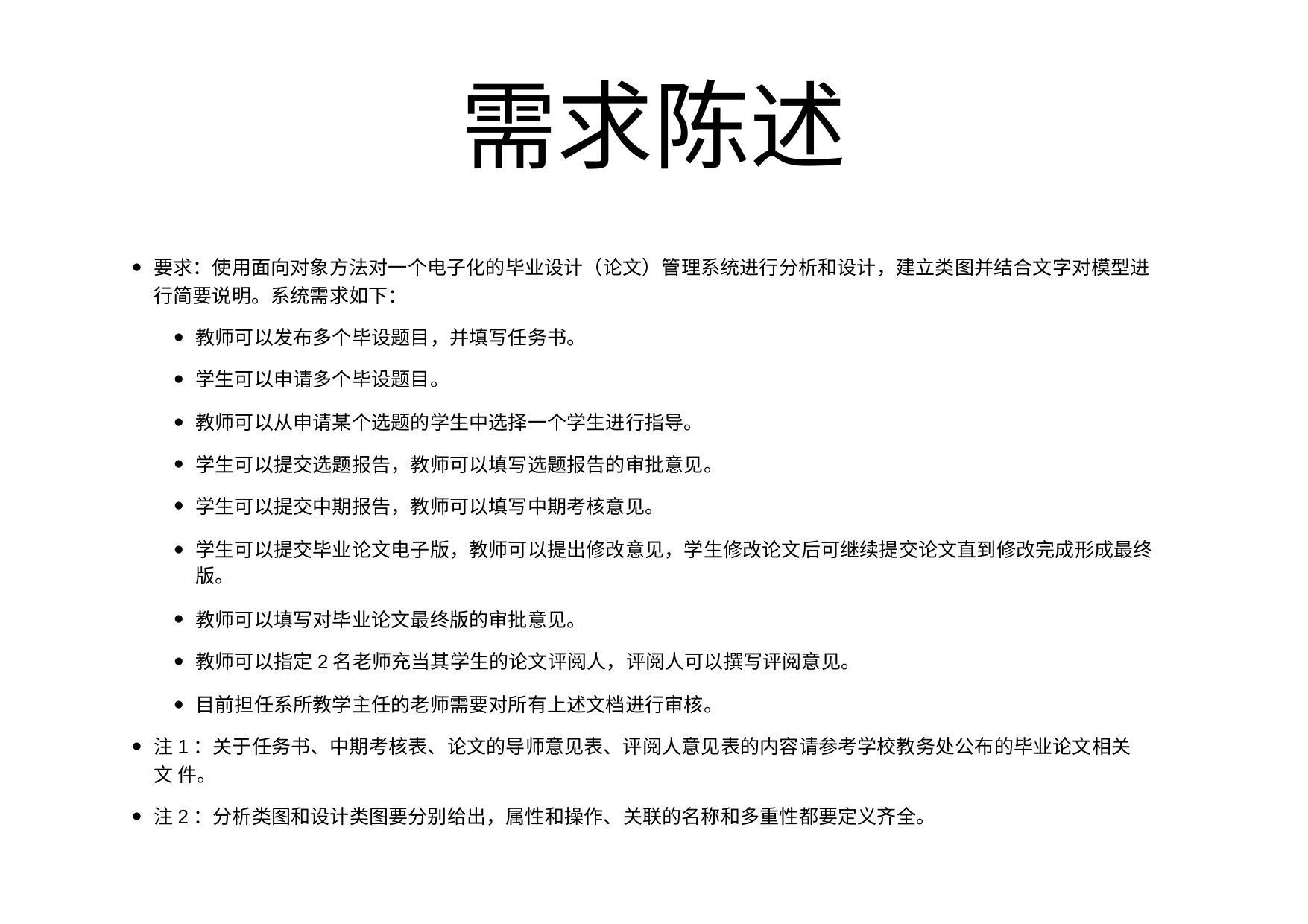

# 需求陈述
要求：使⽤⾯向对象⽅法对⼀个电⼦化的毕业设计（论⽂）管理系统进⾏分析和设计，建⽴类图并结合⽂字对模型进
⾏简要说明。系统需求如下：
教师可以发布多个毕设题⽬，并填写任务书。
学⽣可以申请多个毕设题⽬。
教师可以从申请某个选题的学⽣中选择⼀个学⽣进⾏指导。
学⽣可以提交选题报告，教师可以填写选题报告的审批意⻅。
学⽣可以提交中期报告，教师可以填写中期考核意⻅。
学⽣可以提交毕业论⽂电⼦版，教师可以提出修改意⻅，学⽣修改论⽂后可继续提交论⽂直到修改完成形成最终 版。
教师可以填写对毕业论⽂最终版的审批意⻅。
教师可以指定2名⽼师充当其学⽣的论⽂评阅⼈，评阅⼈可以撰写评阅意⻅。
⽬前担任系所教学主任的⽼师需要对所有上述⽂档进⾏审核。
注1：关于任务书、中期考核表、论⽂的导师意⻅表、评阅⼈意⻅表的内容请参考学校教务处公布的毕业论⽂相关⽂ 件。
注2：分析类图和设计类图要分别给出，属性和操作、关联的名称和多重性都要定义⻬全。